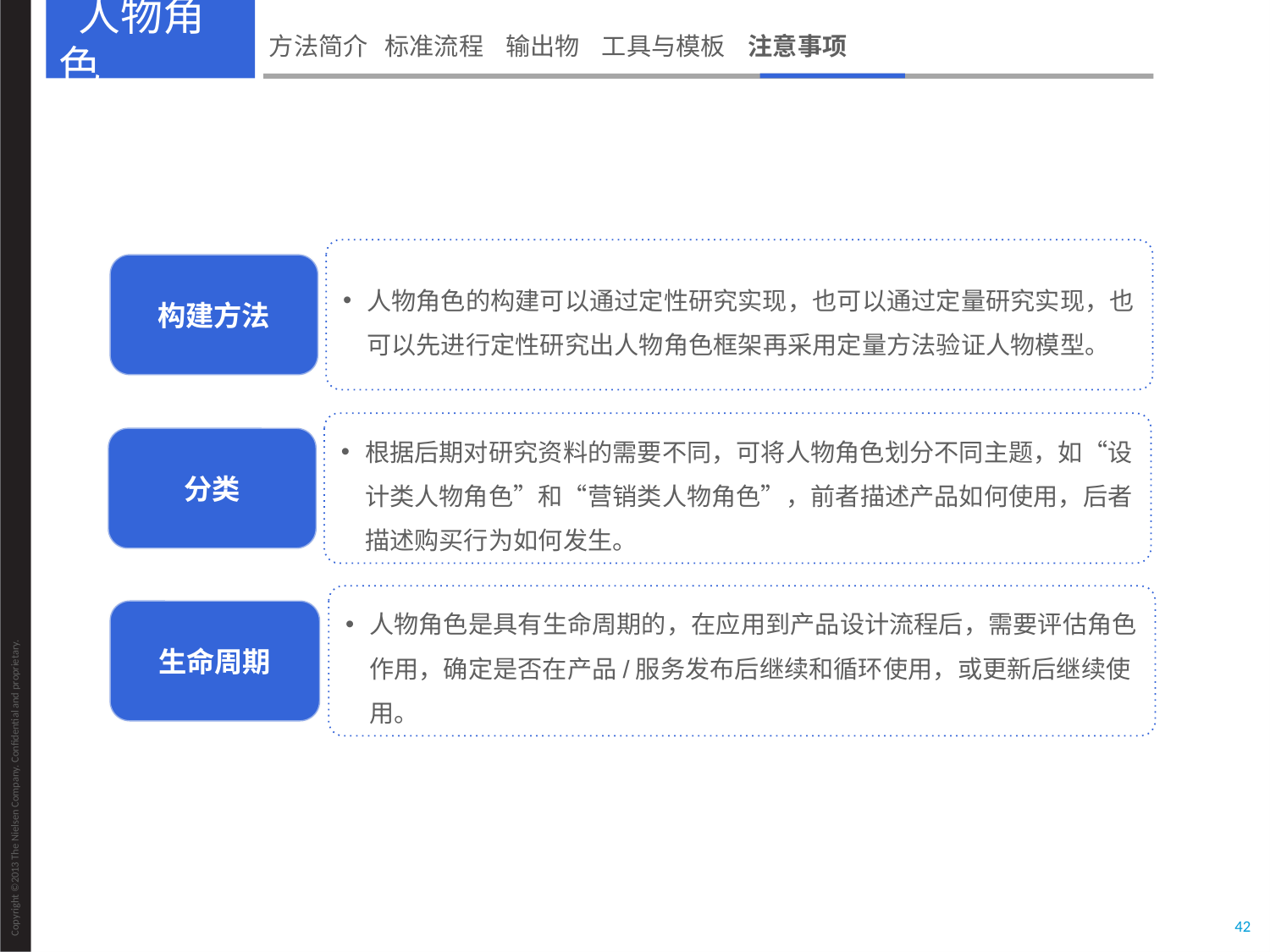

人物角色
方法简介   标准流程    输出物    工具与模板    注意事项

人物角色的构建可以通过定性研究实现，也可以通过定量研究实现，也可以先进行定性研究出人物角色框架再采用定量方法验证人物模型。
构建方法
根据后期对研究资料的需要不同，可将人物角色划分不同主题，如“设计类人物角色”和“营销类人物角色”，前者描述产品如何使用，后者描述购买行为如何发生。
分类
人物角色是具有生命周期的，在应用到产品设计流程后，需要评估角色作用，确定是否在产品/服务发布后继续和循环使用，或更新后继续使用。
生命周期